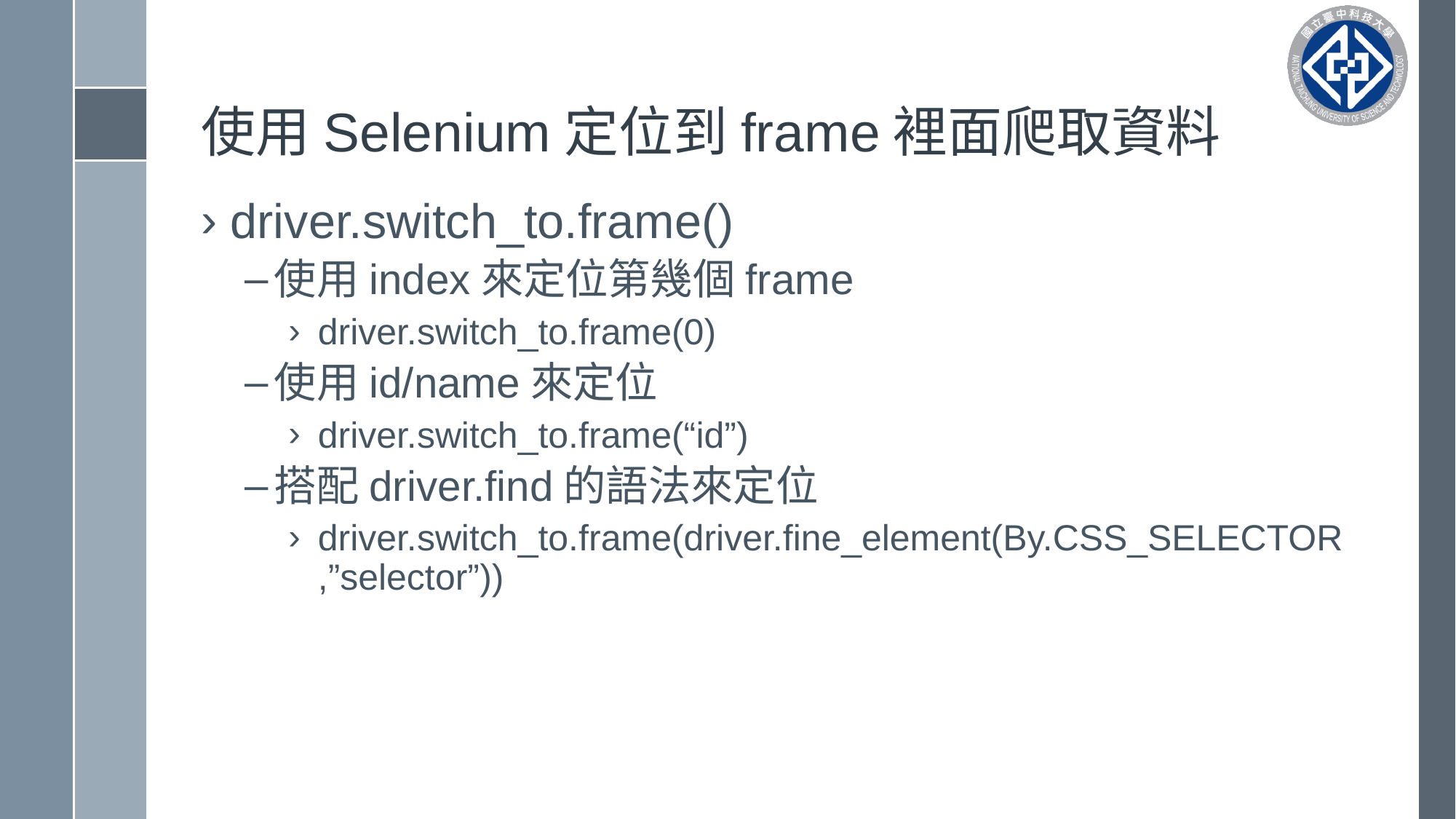

# 使用Selenium定位到frame裡面爬取資料
driver.switch_to.frame()
使用index來定位第幾個frame
driver.switch_to.frame(0)
使用id/name來定位
driver.switch_to.frame(“id”)
搭配driver.find的語法來定位
driver.switch_to.frame(driver.fine_element(By.CSS_SELECTOR,”selector”))